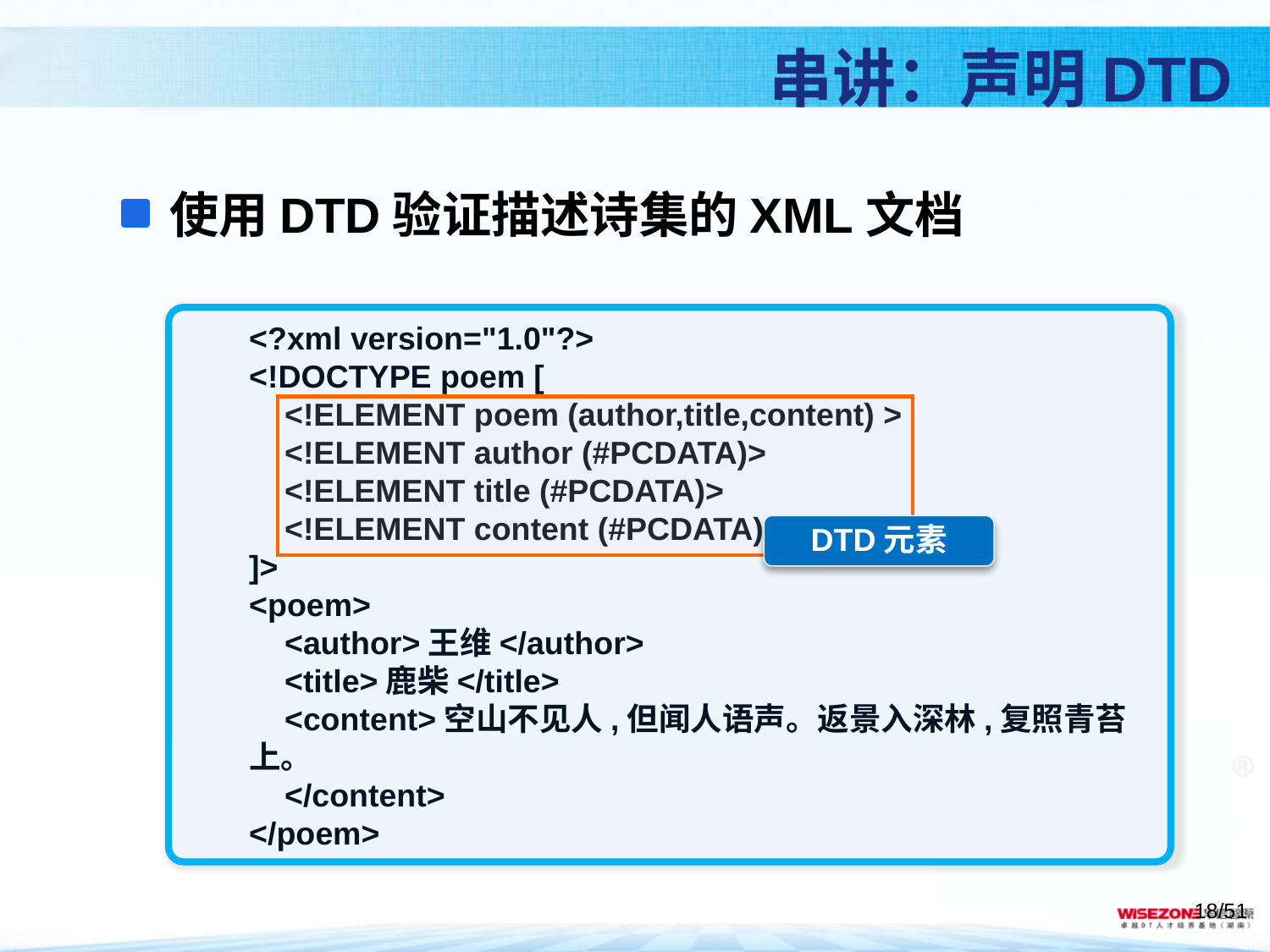

# 串讲：声明DTD
使用DTD验证描述诗集的XML文档

<?xml version="1.0"?>
<!DOCTYPE poem [
    <!ELEMENT poem (author,title,content) >
    <!ELEMENT author (#PCDATA)>
    <!ELEMENT title (#PCDATA)>
    <!ELEMENT content (#PCDATA)>
]>
<poem>
    <author>王维</author>
    <title>鹿柴</title>
    <content>空山不见人,但闻人语声。返景入深林,复照青苔上。
    </content>
</poem>

DTD元素
18/51